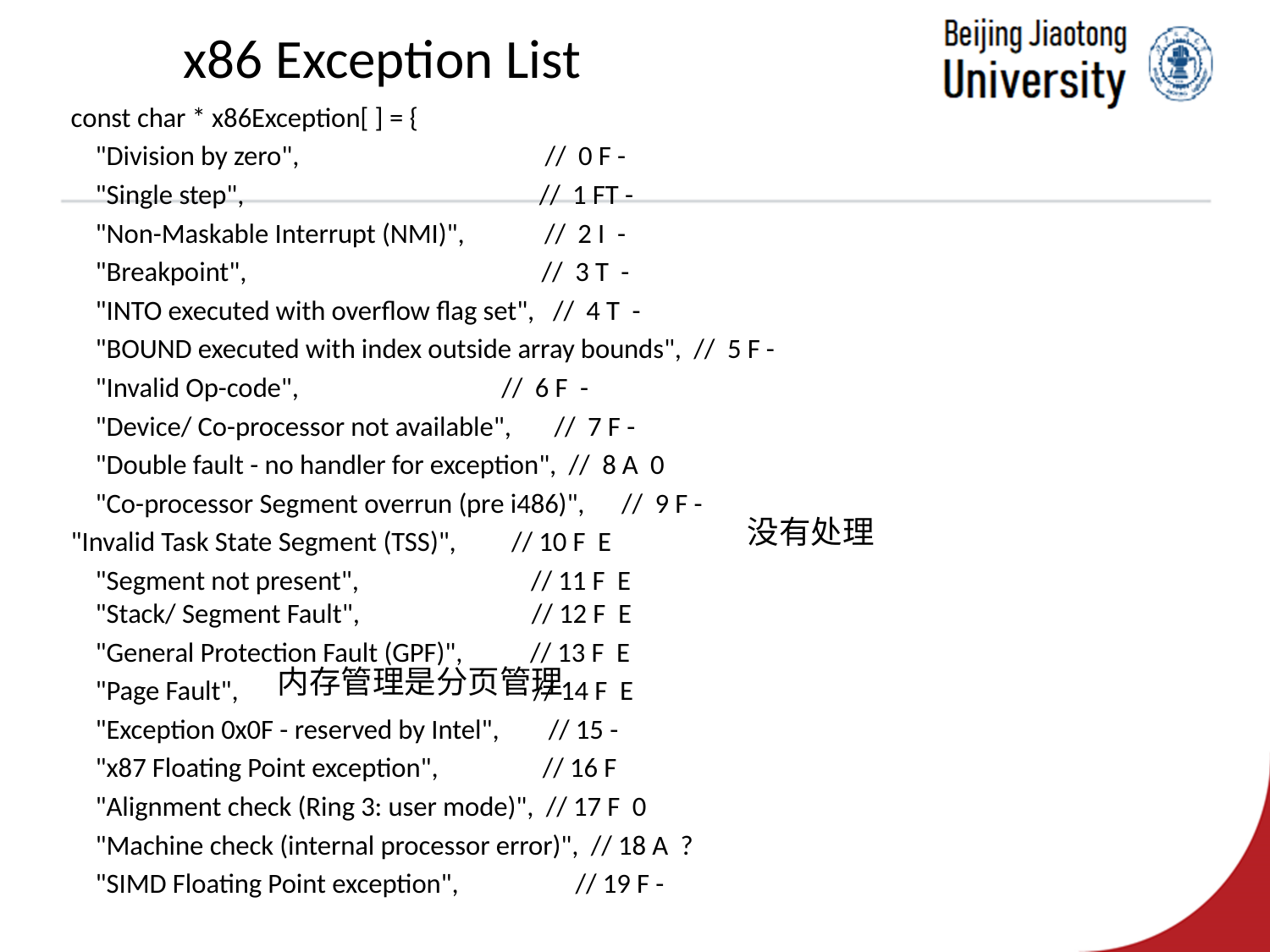

# x86 Exception List
const char * x86Exception[ ] = {
    "Division by zero",                                        //  0 F -
    "Single step",                                                //  1 FT -
    "Non-Maskable Interrupt (NMI)",             //  2 I  -
    "Breakpoint",                                                //  3 T  -
    "INTO executed with overflow flag set",   //  4 T  -
    "BOUND executed with index outside array bounds",  //  5 F -
    "Invalid Op-code",                                 //  6 F  -
    "Device/ Co-processor not available",       //  7 F -
    "Double fault - no handler for exception",  //  8 A  0
    "Co-processor Segment overrun (pre i486)",      //  9 F -
"Invalid Task State Segment (TSS)",         // 10 F  E
    "Segment not present",                            // 11 F  E
    "Stack/ Segment Fault",                            // 12 F  E
    "General Protection Fault (GPF)",           // 13 F  E
    "Page Fault",                                                // 14 F  E
    "Exception 0x0F - reserved by Intel",        // 15 -
    "x87 Floating Point exception",                 // 16 F
    "Alignment check (Ring 3: user mode)",  // 17 F  0
    "Machine check (internal processor error)",  // 18 A  ?
    "SIMD Floating Point exception",                   // 19 F -
没有处理
内存管理是分页管理